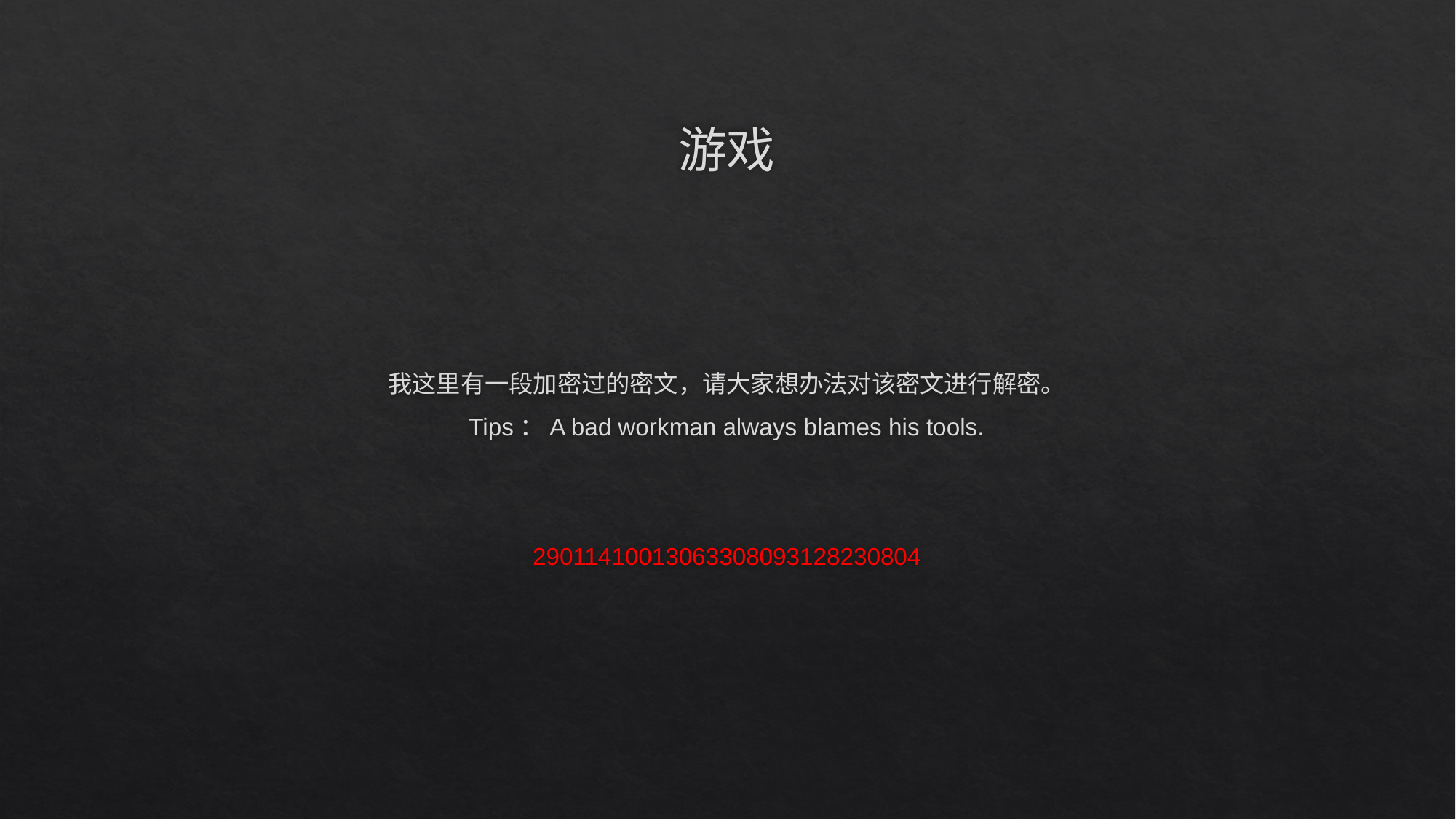

# 游戏
我这里有一段加密过的密文，请大家想办法对该密文进行解密。
Tips：A bad workman always blames his tools.

29011410013063308093128230804